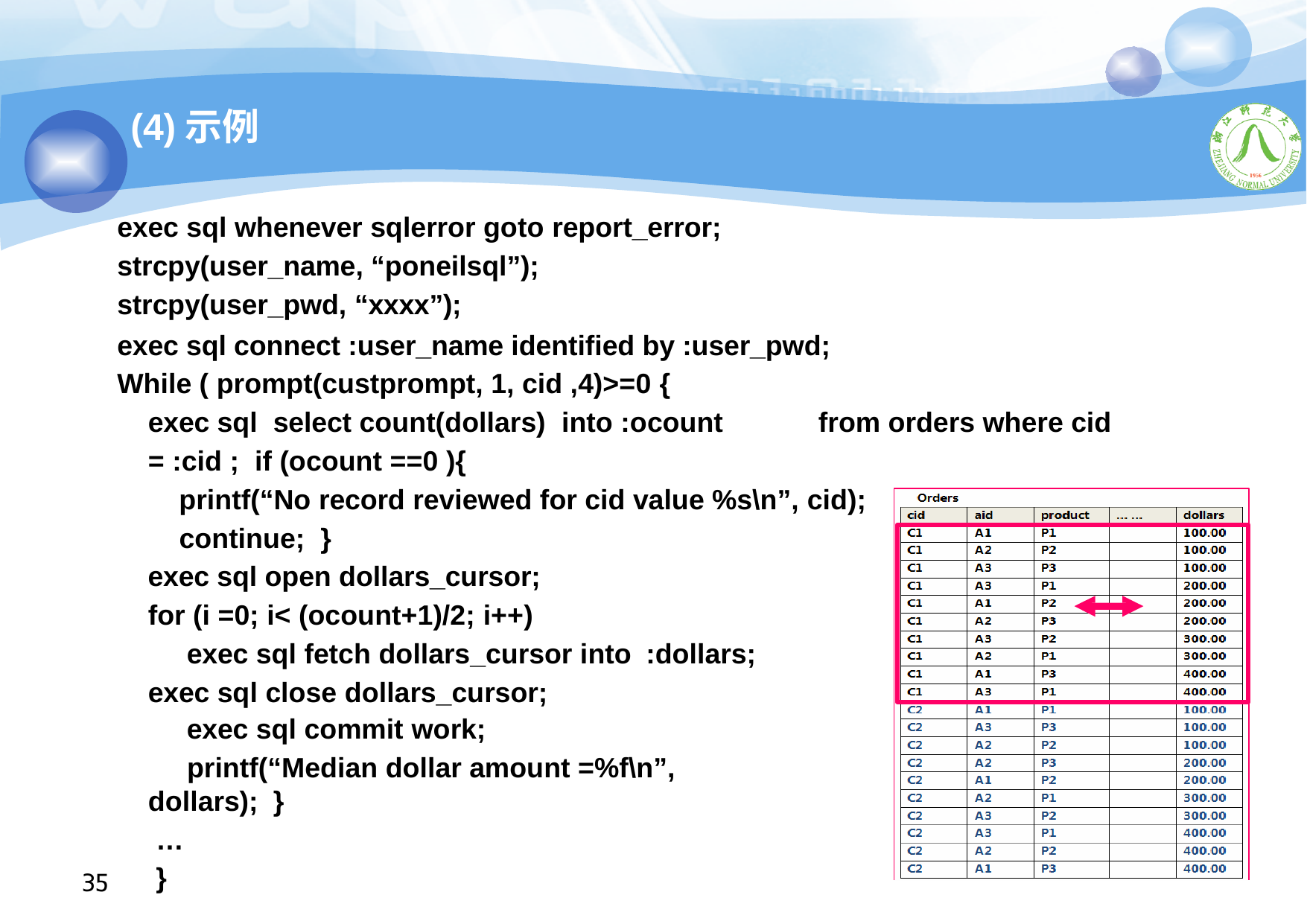

# (4)示例
exec sql whenever sqlerror goto report_error;  strcpy(user_name, “poneilsql”);  strcpy(user_pwd, “xxxx”);
exec sql connect :user_name identified by :user_pwd;  While ( prompt(custprompt, 1, cid ,4)>=0 {
exec sql  select count(dollars)  into :ocount	from orders where cid = :cid ;  if (ocount ==0 ){
printf(“No record reviewed for cid value %s\n”, cid);  continue; }
exec sql open dollars_cursor;  for (i =0; i< (ocount+1)/2; i++)
exec sql fetch dollars_cursor into :dollars;  exec sql close dollars_cursor;
exec sql commit work;
printf(“Median dollar amount =%f\n”, dollars); }
…
}

35